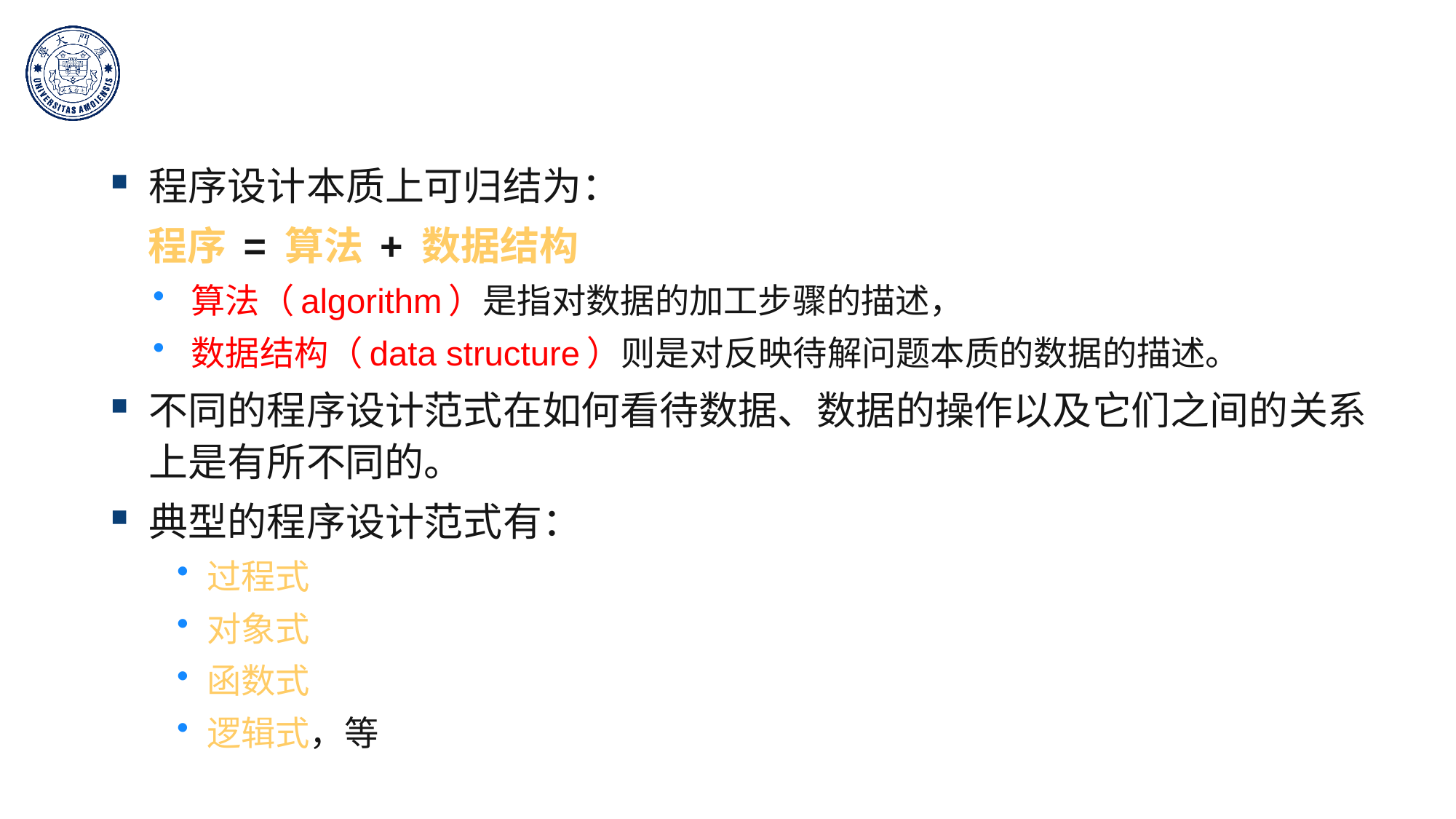

程序设计本质上可归结为：
		程序 = 算法 + 数据结构
算法（algorithm）是指对数据的加工步骤的描述，
数据结构（data structure）则是对反映待解问题本质的数据的描述。
不同的程序设计范式在如何看待数据、数据的操作以及它们之间的关系上是有所不同的。
典型的程序设计范式有：
过程式
对象式
函数式
逻辑式，等

33